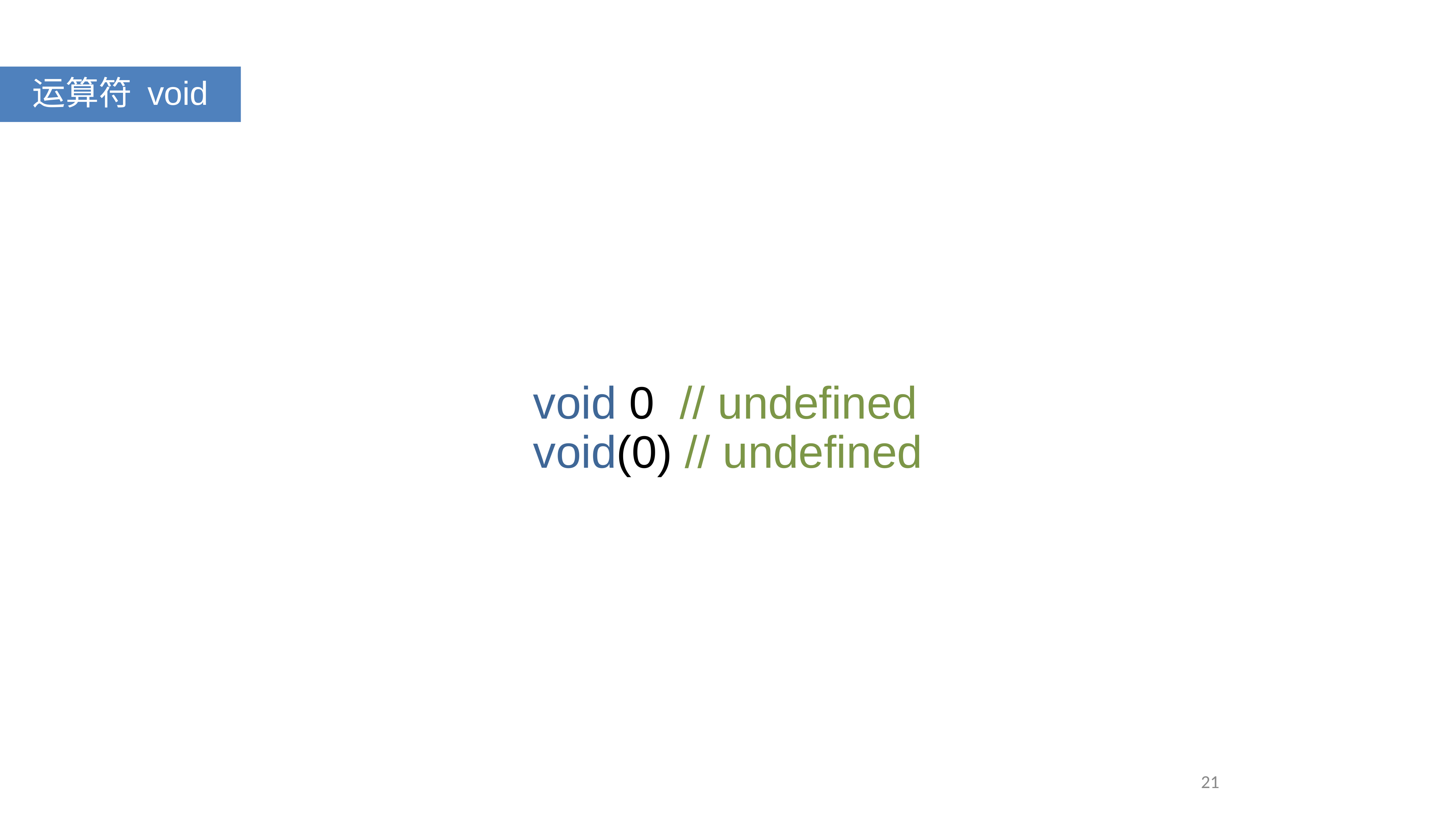

运算符 void
void 0  // undefined
void(0) // undefined
21